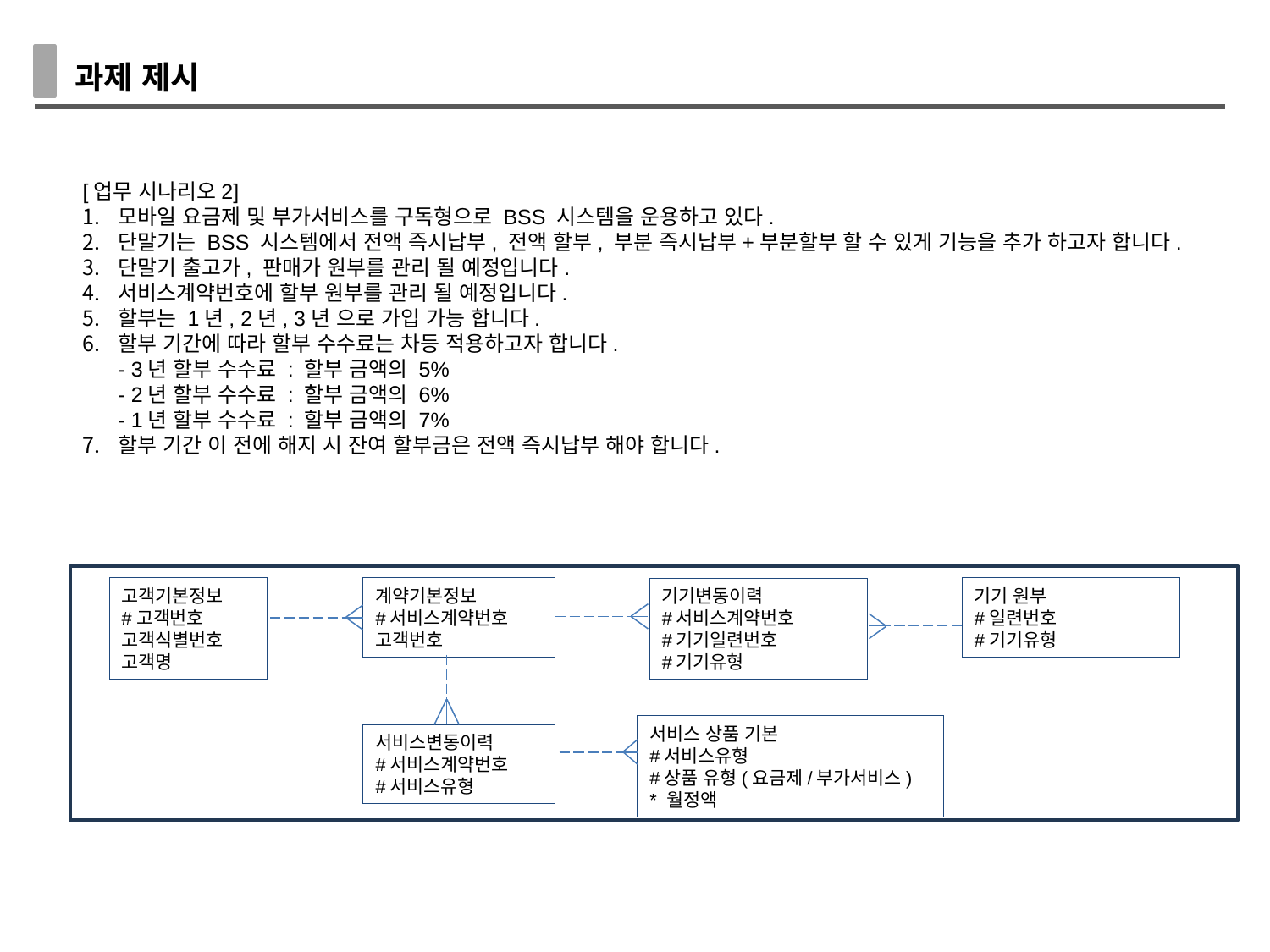

과제 제시
[업무 시나리오2]
모바일 요금제 및 부가서비스를 구독형으로 BSS 시스템을 운용하고 있다.
단말기는 BSS 시스템에서 전액 즉시납부, 전액 할부, 부분 즉시납부+부분할부 할 수 있게 기능을 추가 하고자 합니다.
단말기 출고가, 판매가 원부를 관리 될 예정입니다.
서비스계약번호에 할부 원부를 관리 될 예정입니다.
할부는 1년, 2년, 3년 으로 가입 가능 합니다.
할부 기간에 따라 할부 수수료는 차등 적용하고자 합니다.
- 3년 할부 수수료 : 할부 금액의 5%
- 2년 할부 수수료 : 할부 금액의 6%
- 1년 할부 수수료 : 할부 금액의 7%
할부 기간 이 전에 해지 시 잔여 할부금은 전액 즉시납부 해야 합니다.

고객기본정보
#고객번호
고객식별번호
고객명
계약기본정보
#서비스계약번호
고객번호
기기 원부
#일련번호
#기기유형
기기변동이력
#서비스계약번호
#기기일련번호
#기기유형
서비스 상품 기본
#서비스유형
#상품 유형(요금제/부가서비스)
* 월정액
서비스변동이력
#서비스계약번호
#서비스유형